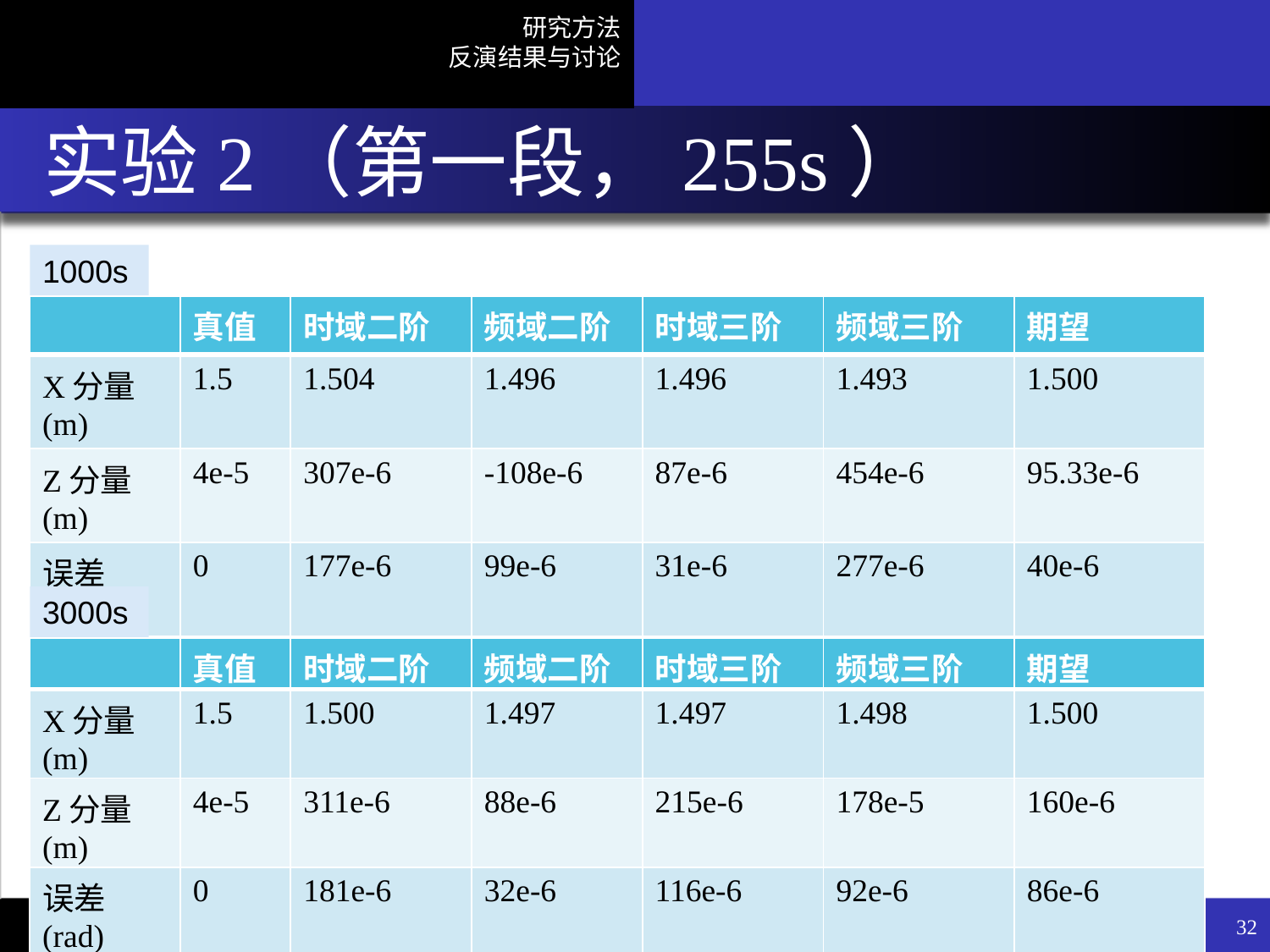

# 实验2（第一段，255s）
1000s
|  | 真值 | 时域二阶 | 频域二阶 | 时域三阶 | 频域三阶 | 期望 |
| --- | --- | --- | --- | --- | --- | --- |
| X分量(m) | 1.5 | 1.504 | 1.496 | 1.496 | 1.493 | 1.500 |
| Z分量(m) | 4e-5 | 307e-6 | -108e-6 | 87e-6 | 454e-6 | 95.33e-6 |
| 误差(rad) | 0 | 177e-6 | 99e-6 | 31e-6 | 277e-6 | 40e-6 |
3000s
|  | 真值 | 时域二阶 | 频域二阶 | 时域三阶 | 频域三阶 | 期望 |
| --- | --- | --- | --- | --- | --- | --- |
| X分量(m) | 1.5 | 1.500 | 1.497 | 1.497 | 1.498 | 1.500 |
| Z分量(m) | 4e-5 | 311e-6 | 88e-6 | 215e-6 | 178e-5 | 160e-6 |
| 误差(rad) | 0 | 181e-6 | 32e-6 | 116e-6 | 92e-6 | 86e-6 |
低低卫卫跟踪重力卫星相位中心矢量反演
32